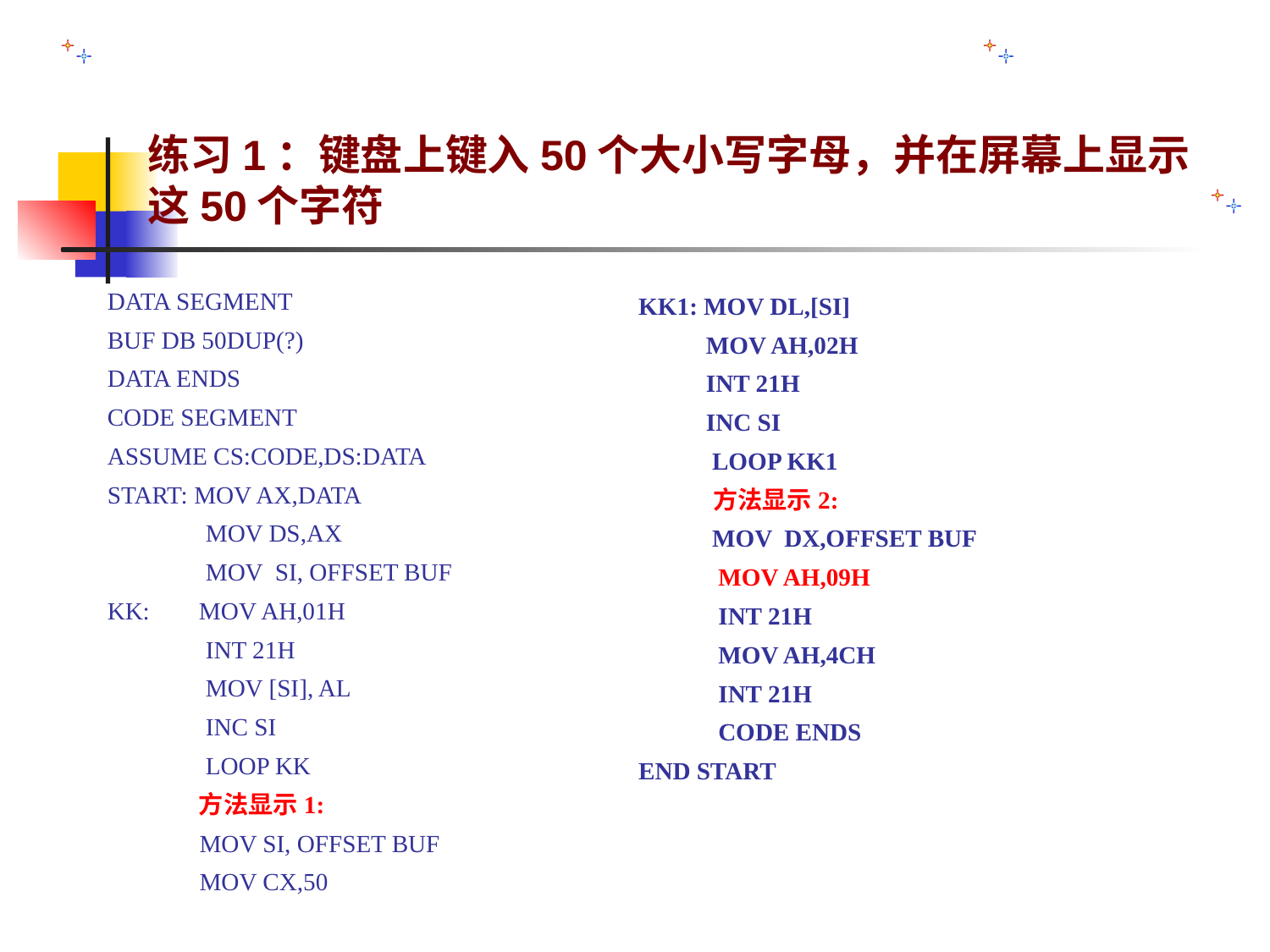

# 练习1：键盘上键入50个大小写字母，并在屏幕上显示 这50个字符
DATA SEGMENT
BUF DB 50DUP(?)
DATA ENDS
CODE SEGMENT
ASSUME CS:CODE,DS:DATA
START: MOV AX,DATA
                MOV DS,AX
                MOV  SI, OFFSET BUF
KK:        MOV AH,01H
                INT 21H
                MOV [SI], AL
                INC SI
                LOOP KK
               方法显示1:
               MOV SI, OFFSET BUF
               MOV CX,50

KK1: MOV DL,[SI]
           MOV AH,02H
           INT 21H
           INC SI
            LOOP KK1
            方法显示2:
            MOV  DX,OFFSET BUF
             MOV AH,09H
             INT 21H
             MOV AH,4CH
             INT 21H
             CODE ENDS
END START